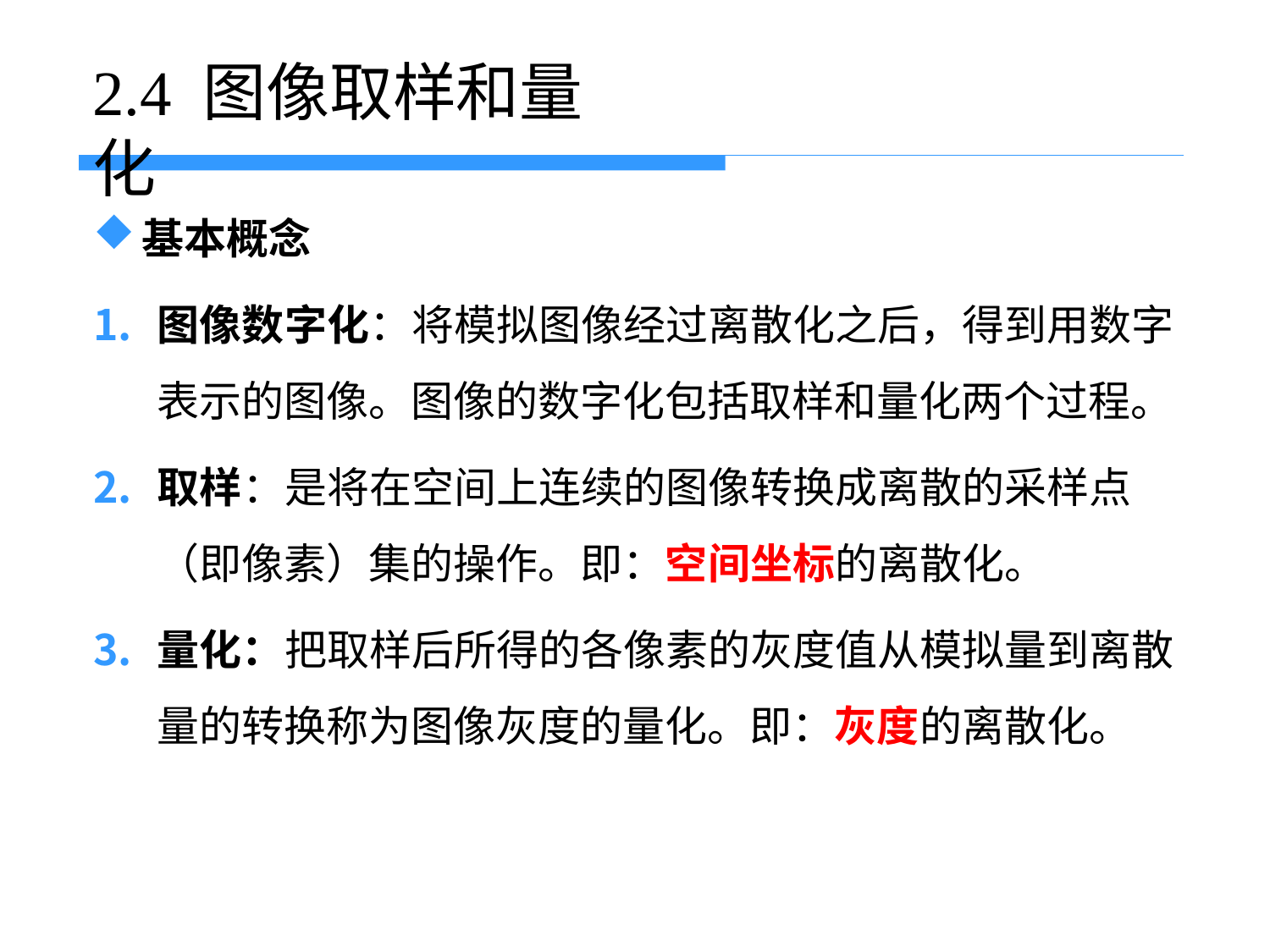

# 2.4 图像取样和量化
基本概念
图像数字化：将模拟图像经过离散化之后，得到用数字 表示的图像。图像的数字化包括取样和量化两个过程。
取样：是将在空间上连续的图像转换成离散的采样点
（即像素）集的操作。即：空间坐标的离散化。
量化：把取样后所得的各像素的灰度值从模拟量到离散 量的转换称为图像灰度的量化。即：灰度的离散化。